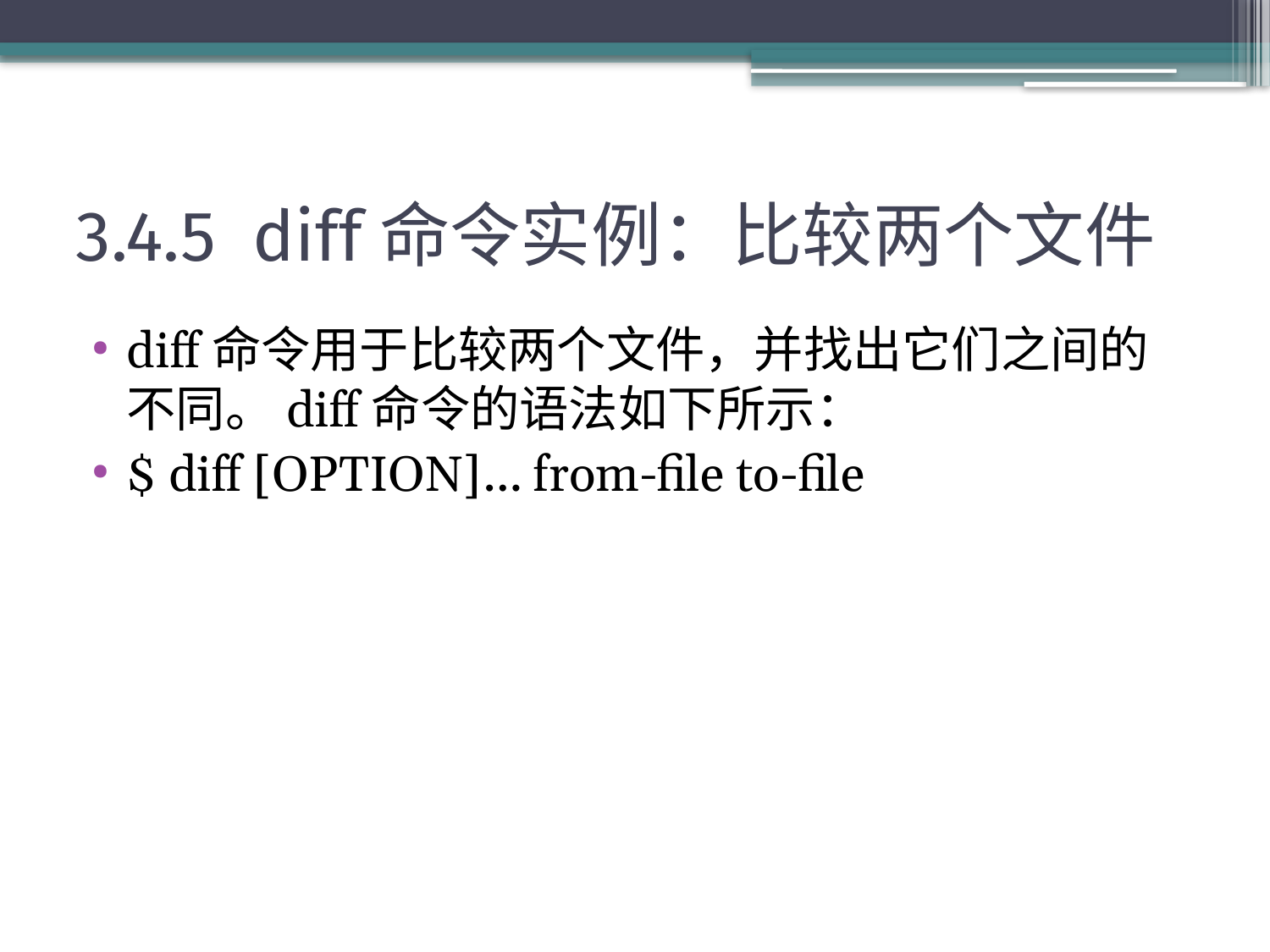

# 3.4.5  diff命令实例：比较两个文件
diff命令用于比较两个文件，并找出它们之间的不同。diff命令的语法如下所示：
$ diff [OPTION]… from-file to-file